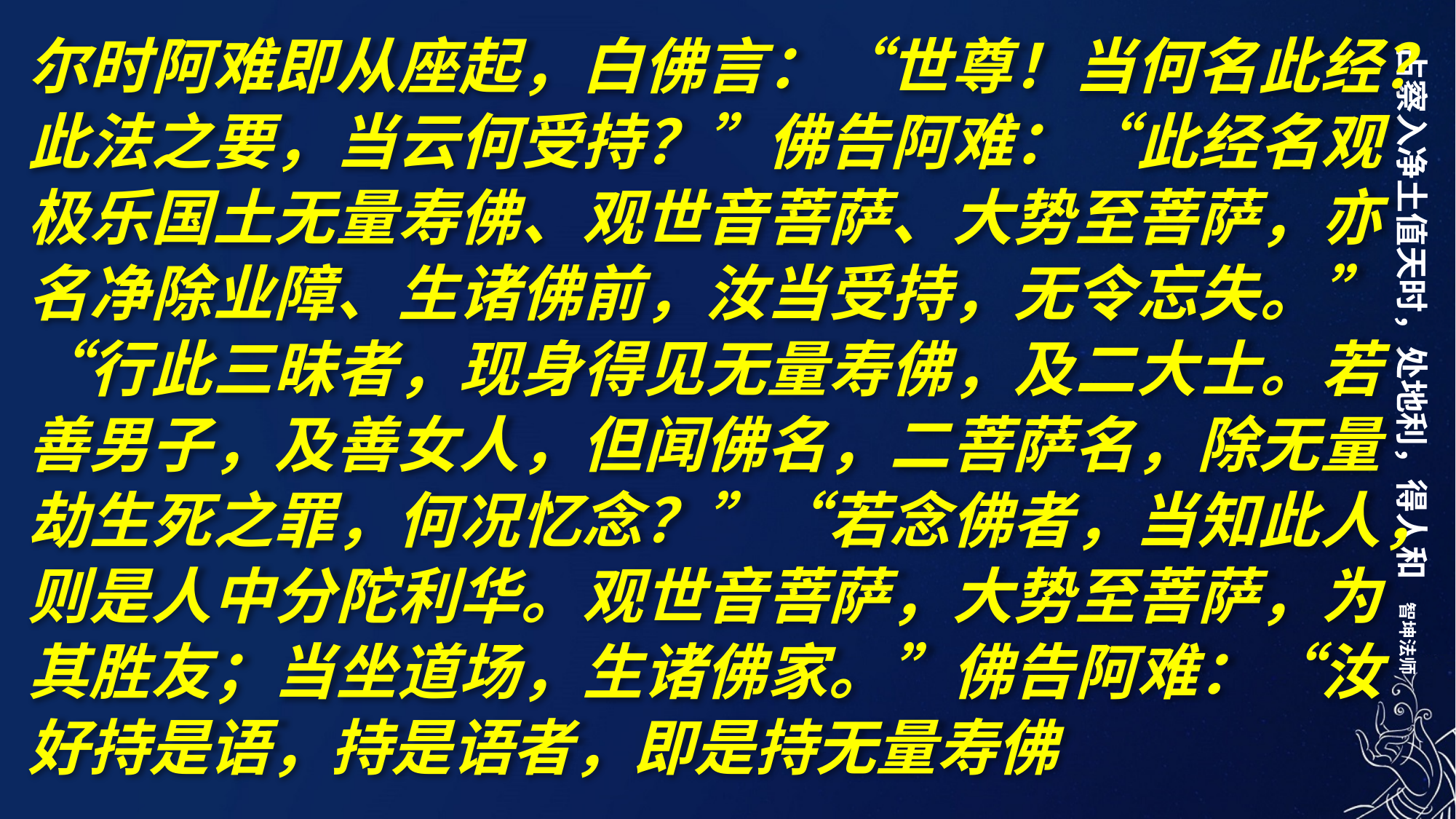

尔时阿难即从座起，白佛言：“世尊！当何名此经？此法之要，当云何受持？”佛告阿难：“此经名观极乐国土无量寿佛、观世音菩萨、大势至菩萨，亦名净除业障、生诸佛前，汝当受持，无令忘失。”“行此三昧者，现身得见无量寿佛，及二大士。若善男子，及善女人，但闻佛名，二菩萨名，除无量劫生死之罪，何况忆念？”“若念佛者，当知此人，则是人中分陀利华。观世音菩萨，大势至菩萨，为其胜友；当坐道场，生诸佛家。”佛告阿难：“汝好持是语，持是语者，即是持无量寿佛